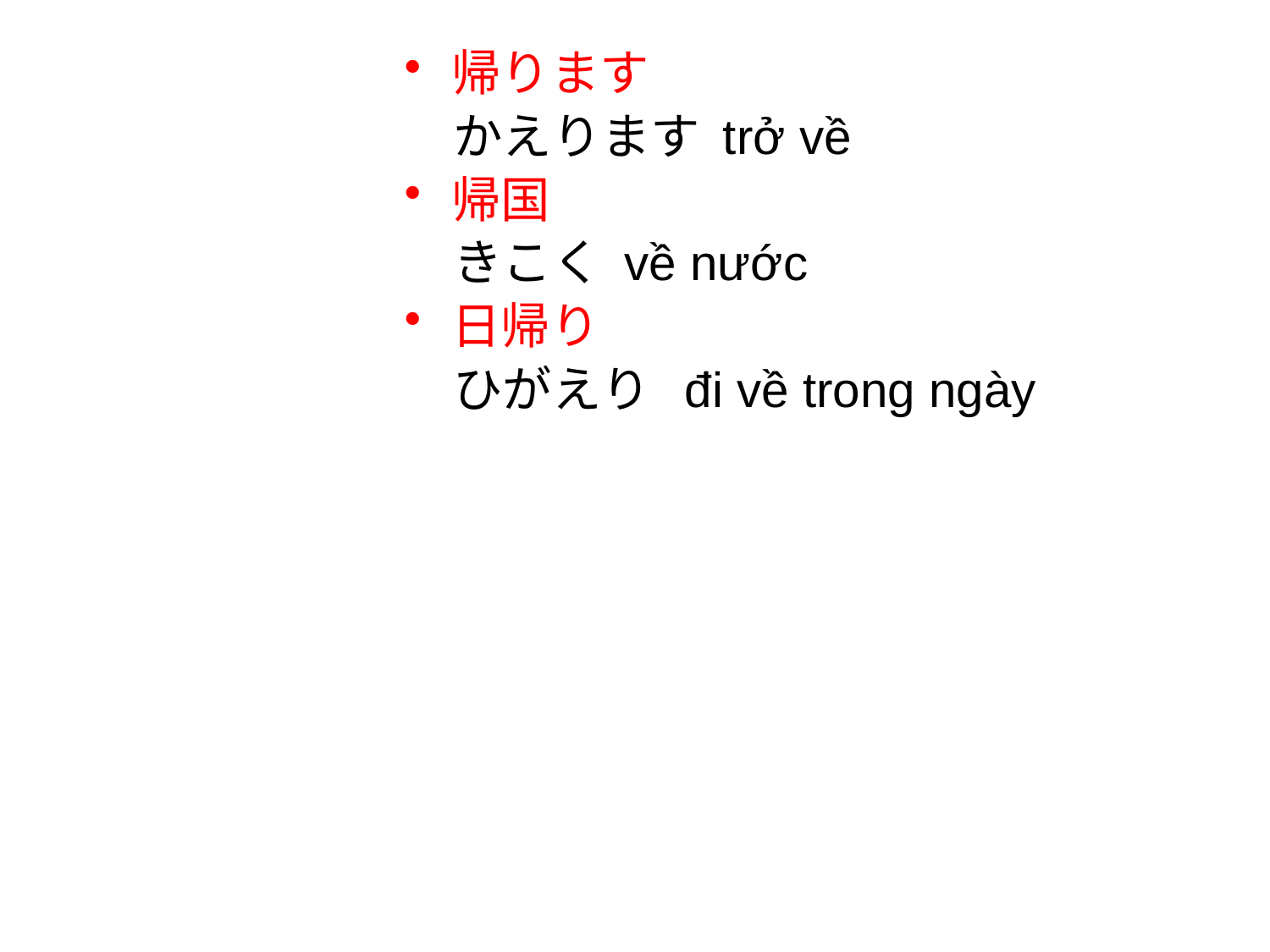

帰ります
　かえります trở về
帰国
　きこく về nước
日帰り
　ひがえり  đi về trong ngày